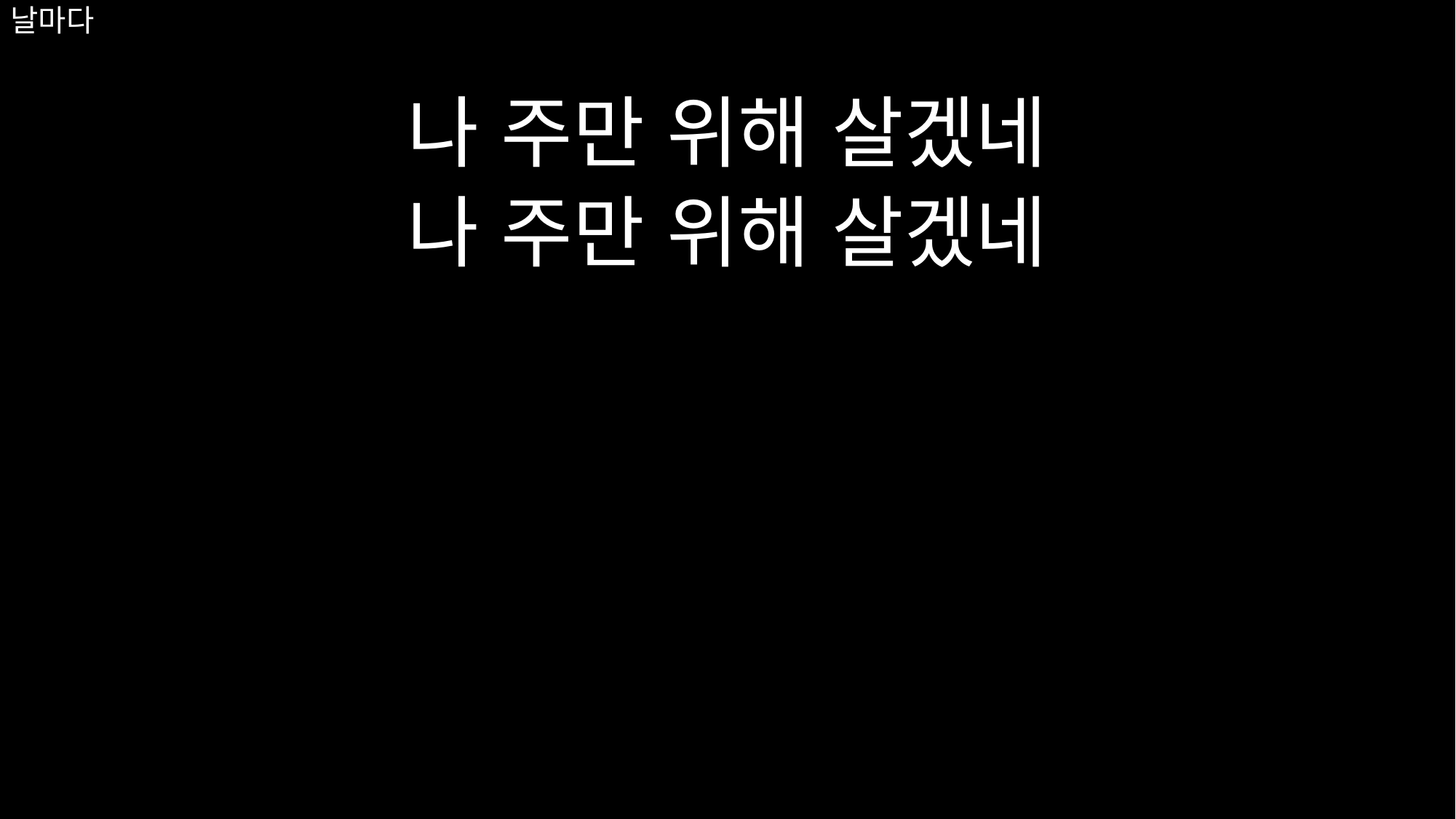

# 날마다
나 주만 위해 살겠네
나 주만 위해 살겠네